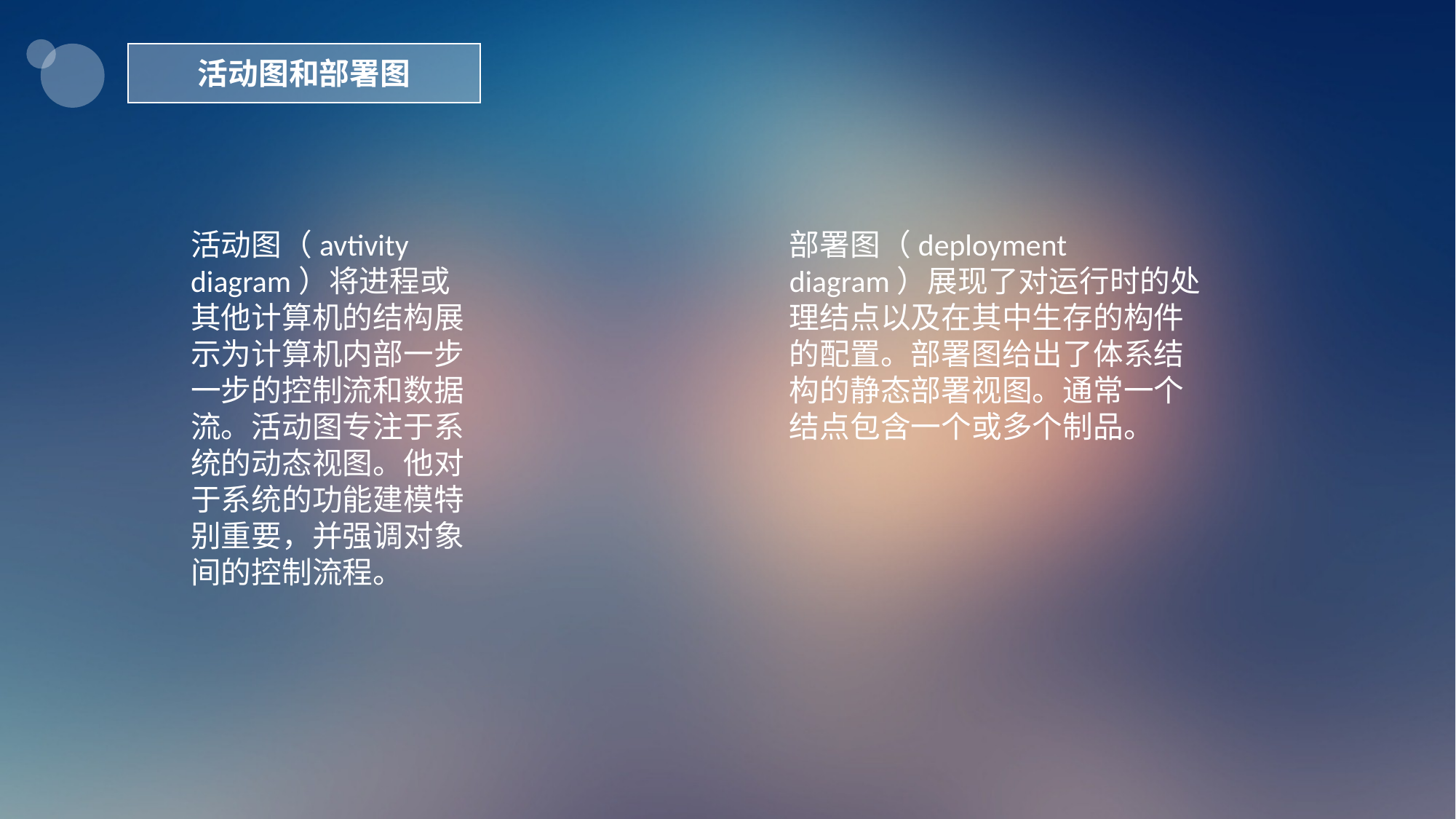

活动图和部署图
活动图（avtivity diagram）将进程或其他计算机的结构展示为计算机内部一步一步的控制流和数据流。活动图专注于系统的动态视图。他对于系统的功能建模特别重要，并强调对象间的控制流程。
部署图（deployment diagram）展现了对运行时的处理结点以及在其中生存的构件的配置。部署图给出了体系结构的静态部署视图。通常一个结点包含一个或多个制品。